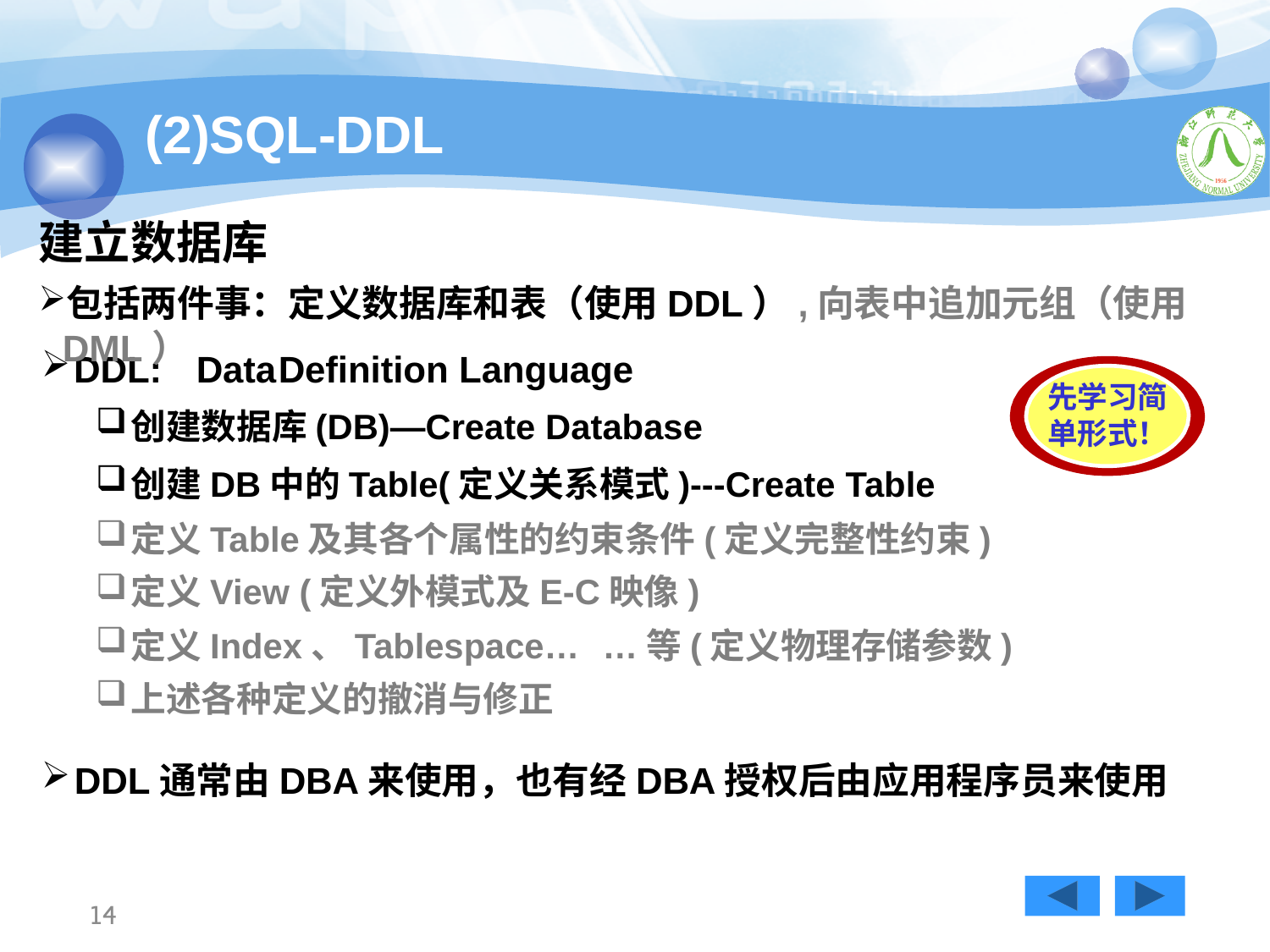

(2)SQL-DDL
建立数据库
包括两件事：定义数据库和表（使用DDL）,向表中追加元组（使用DML）
DDL:	Data	Definition Language
创建数据库(DB)—Create Database
创建DB中的Table(定义关系模式)---Create Table
定义Table及其各个属性的约束条件(定义完整性约束)
定义View (定义外模式及E-C映像)
定义Index、Tablespace…	…等(定义物理存储参数)
上述各种定义的撤消与修正

先学习简 单形式！
DDL通常由DBA来使用，也有经DBA授权后由应用程序员来使用
14